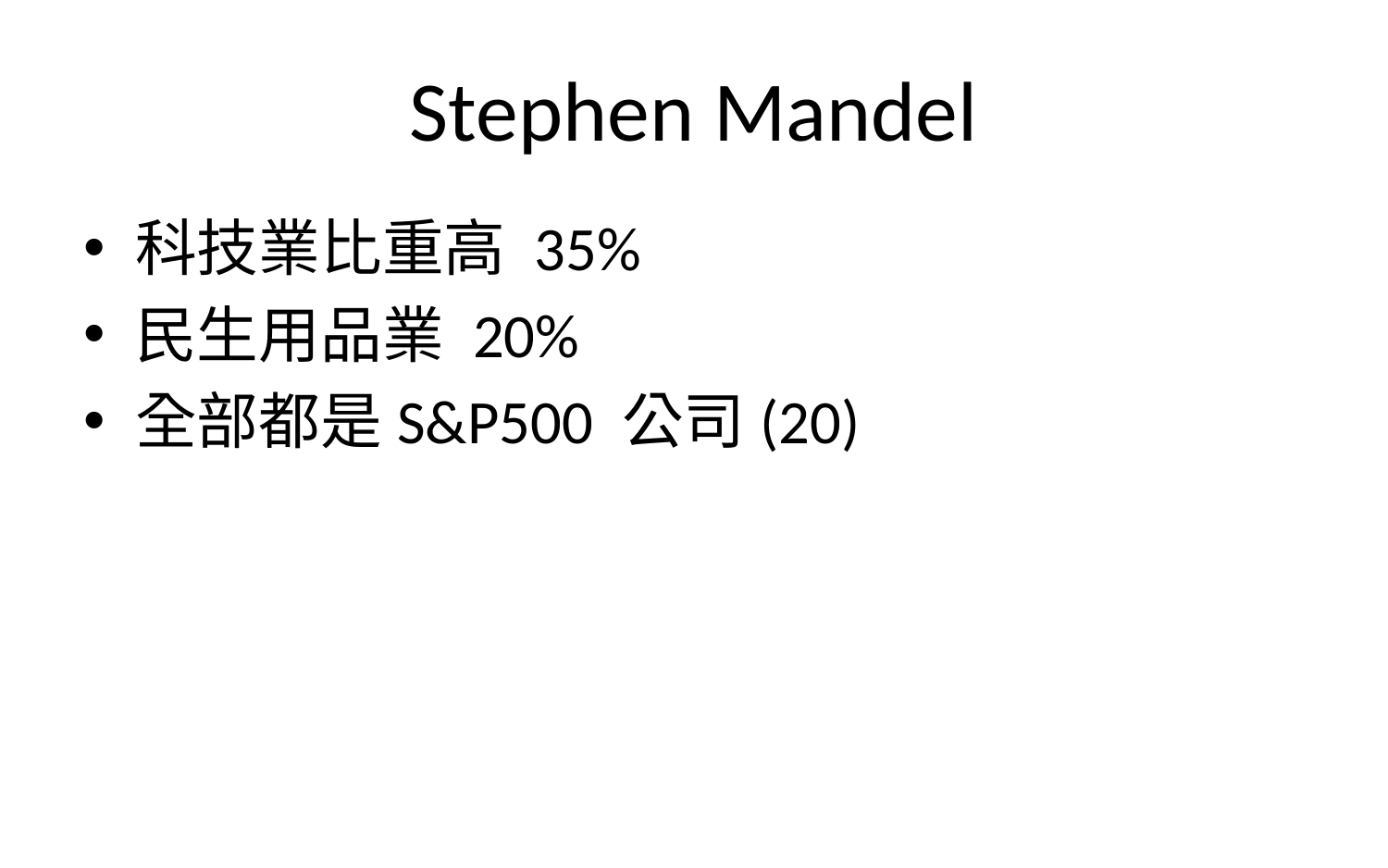

# Stephen Mandel
科技業比重高 35%
民生用品業 20%
全部都是S&P500 公司(20)